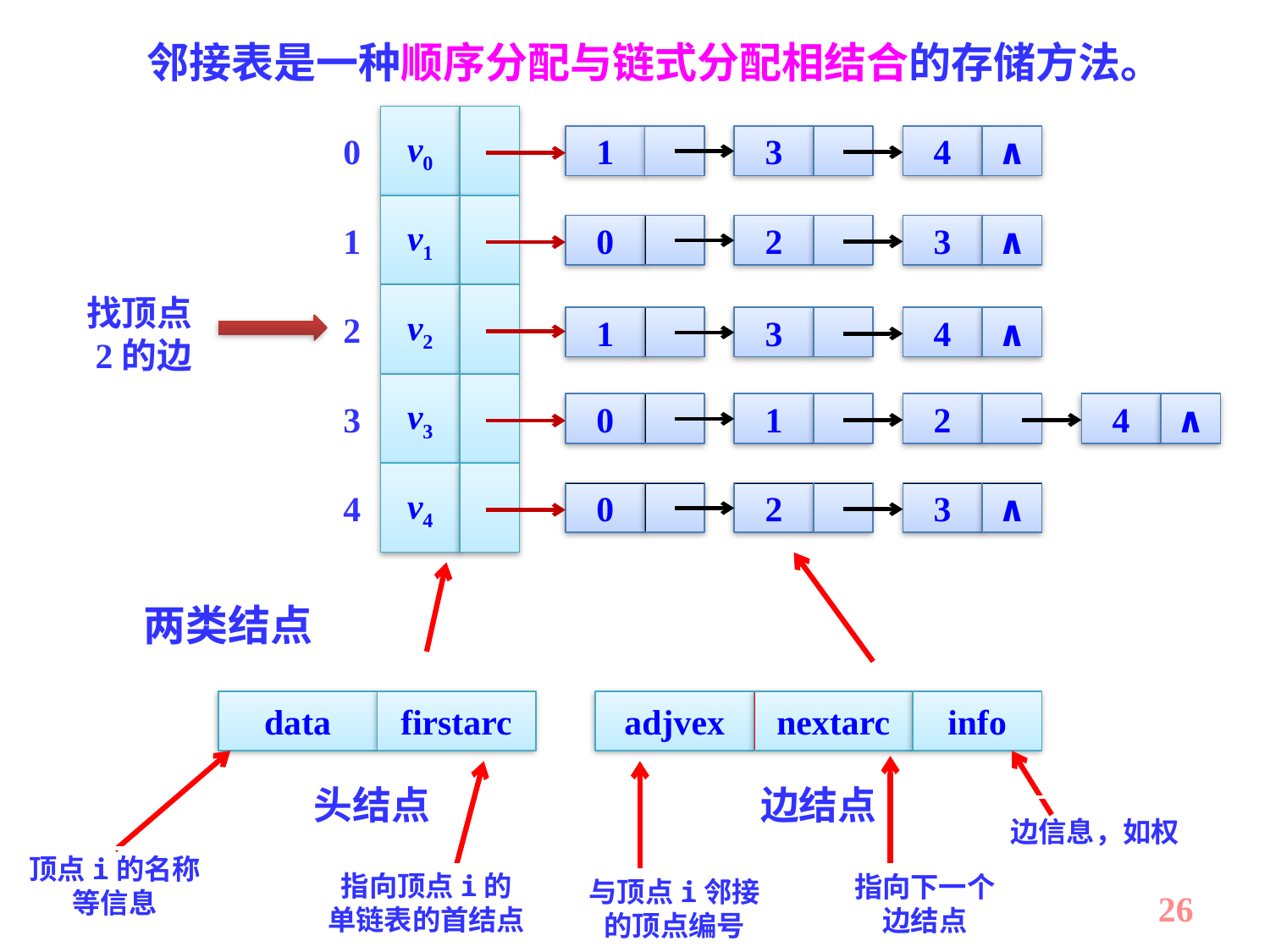

邻接表是一种顺序分配与链式分配相结合的存储方法。
v0

0
v1

1
v2

2
v3

3
v4

4
1

3

4
∧
0

2

3
∧
找顶点2的边

1

3

4
∧
0

1

2

4
∧
0

2

3
∧
两类结点
data
firstarc
头结点
adjvex
nextarc
info
边结点
顶点i的名称
等信息
边信息，如权
指向下一个
边结点
指向顶点i的
单链表的首结点
与顶点i邻接
的顶点编号
26